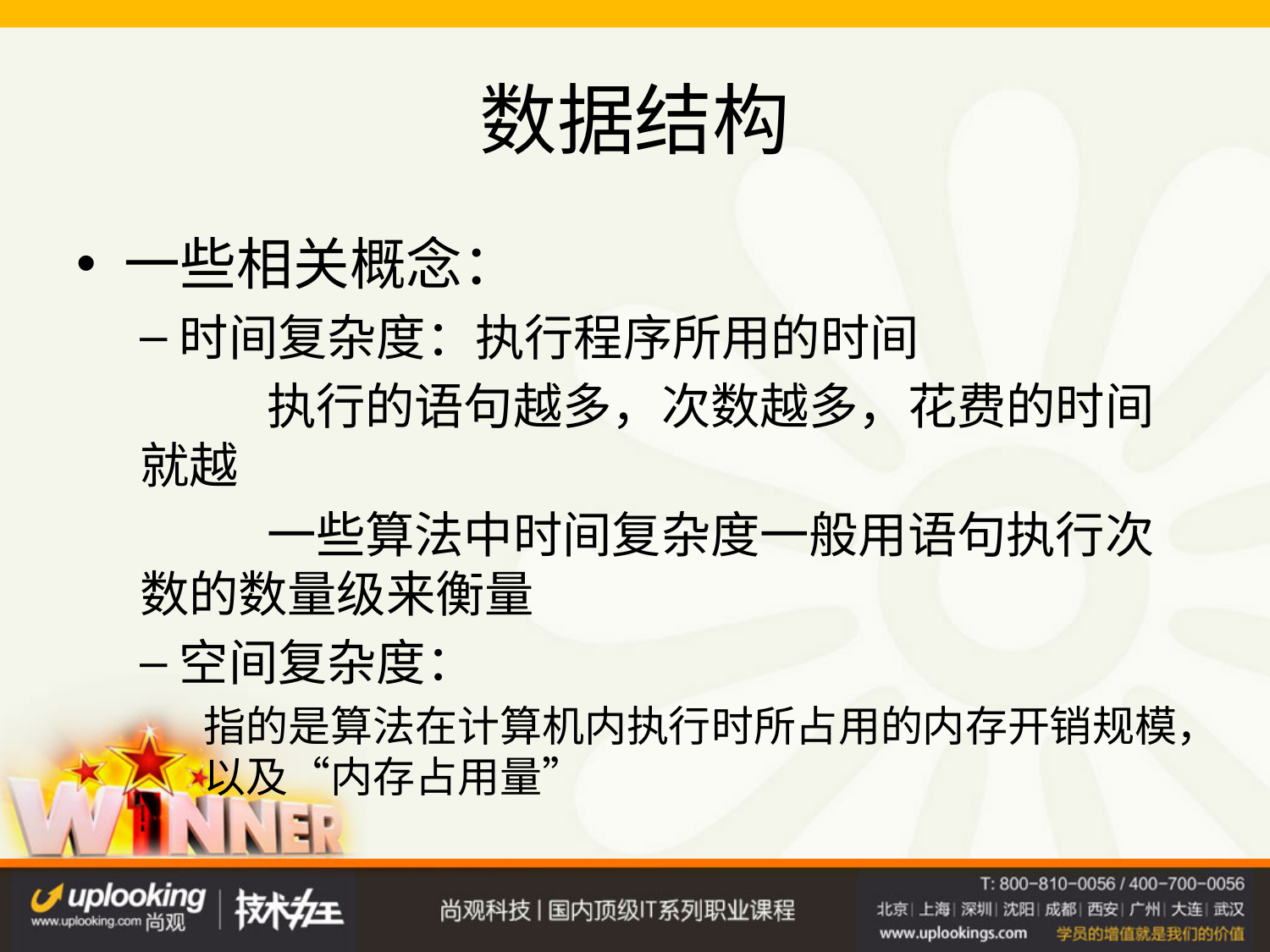

# 数据结构
一些相关概念：
时间复杂度：执行程序所用的时间
	执行的语句越多，次数越多，花费的时间就越
	一些算法中时间复杂度一般用语句执行次数的数量级来衡量
空间复杂度：
指的是算法在计算机内执行时所占用的内存开销规模，以及“内存占用量”